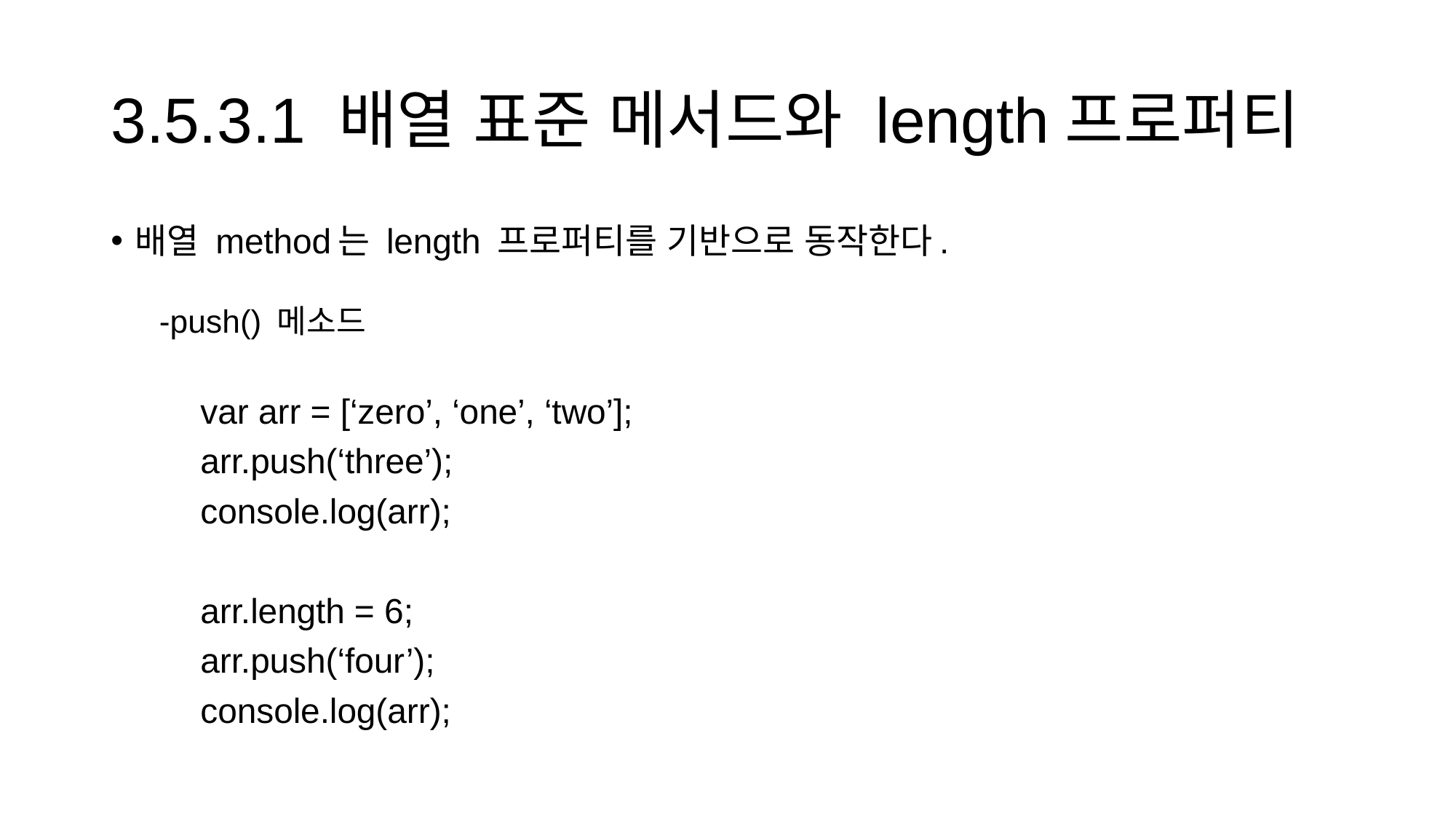

# 3.5.3.1 배열 표준 메서드와 length프로퍼티
배열 method는 length 프로퍼티를 기반으로 동작한다.

-push() 메소드

	var arr = [‘zero’, ‘one’, ‘two’];
  	arr.push(‘three’);
	console.log(arr);

	arr.length = 6;
	arr.push(‘four’);
	console.log(arr);